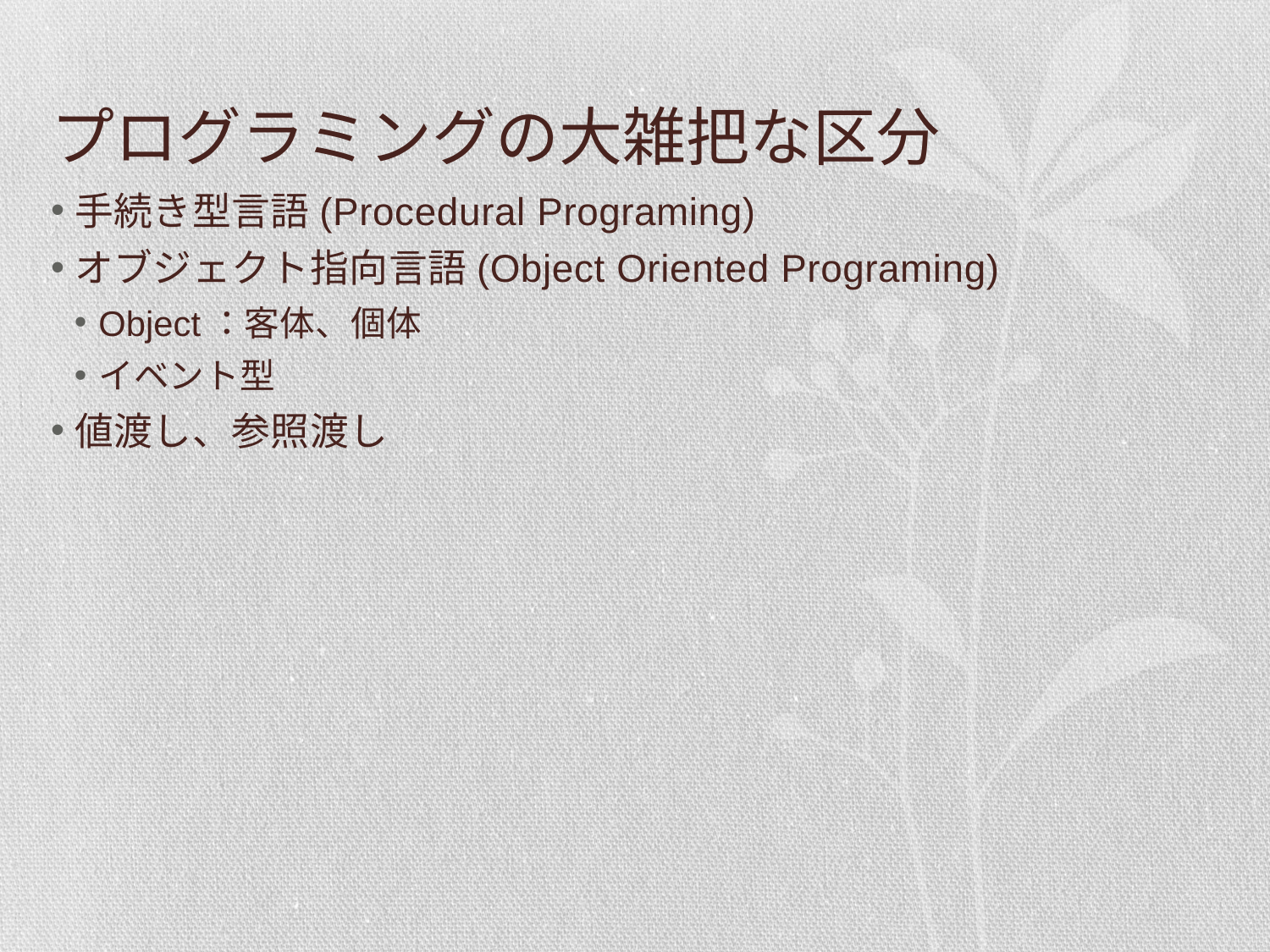

# プログラミングの大雑把な区分
手続き型言語(Procedural Programing)
オブジェクト指向言語(Object Oriented Programing)
Object：客体、個体
イベント型
値渡し、参照渡し